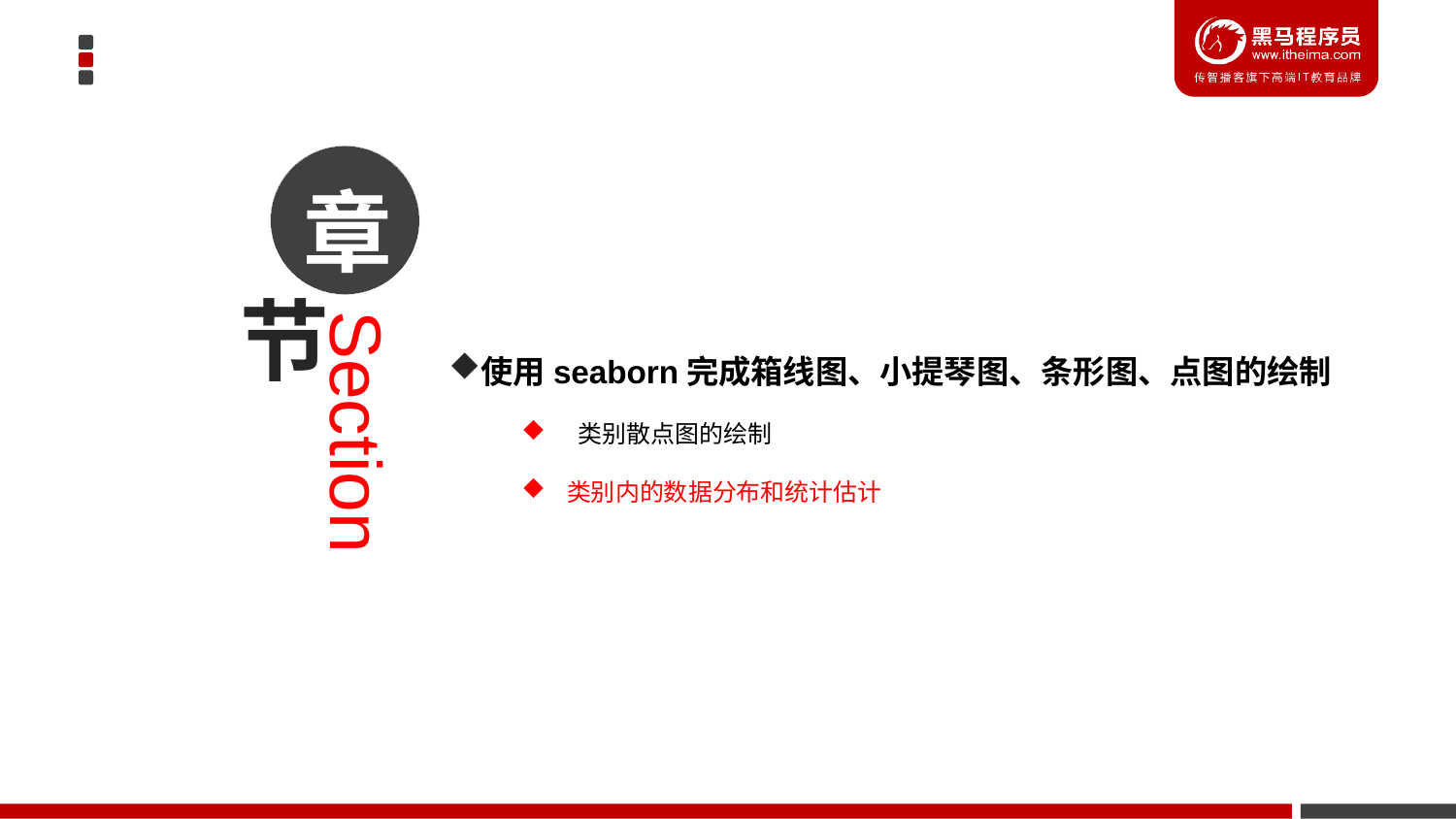

章
节
Section
使用seaborn完成箱线图、小提琴图、条形图、点图的绘制
 类别散点图的绘制
类别内的数据分布和统计估计